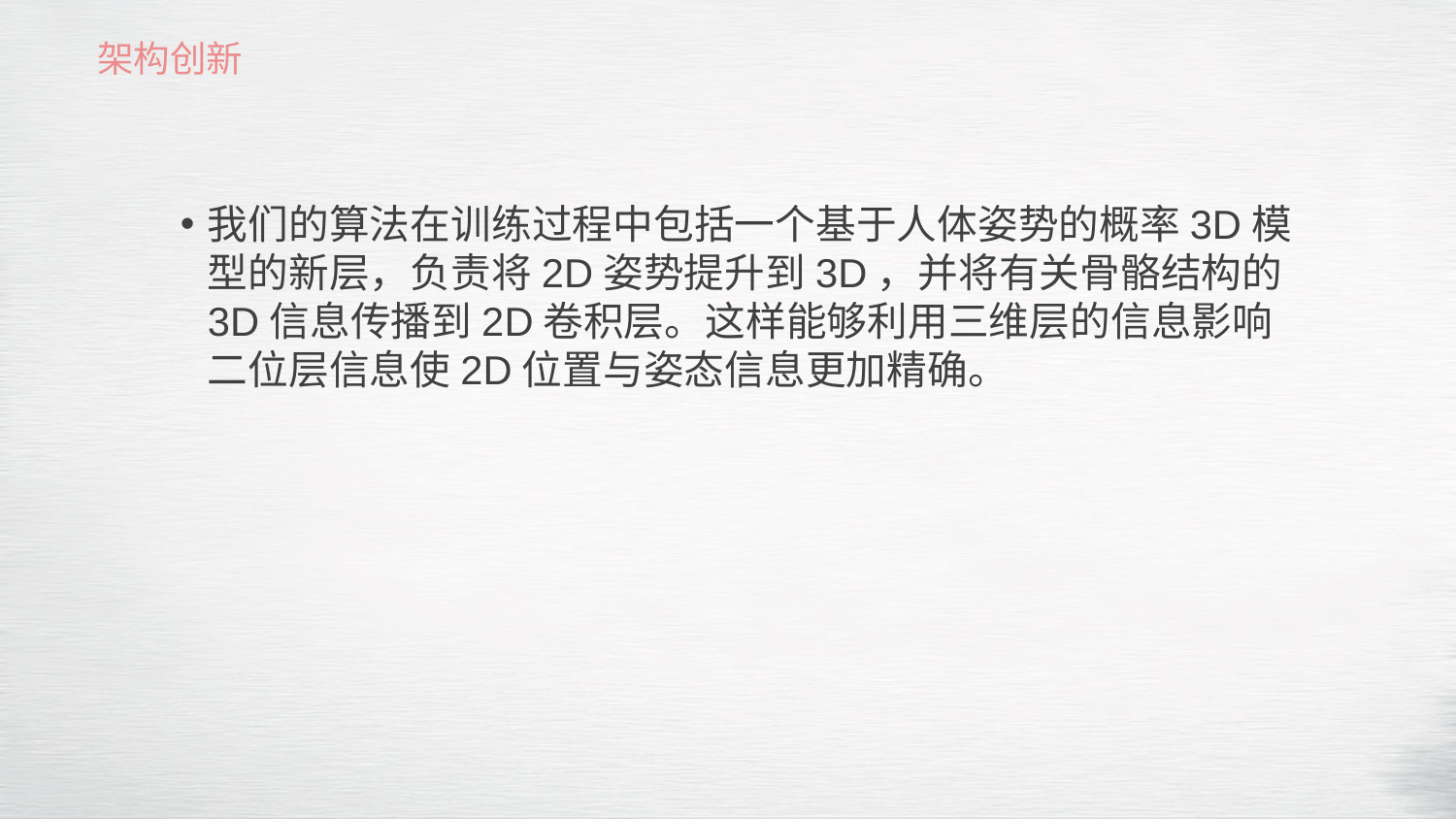

架构创新
我们的算法在训练过程中包括一个基于人体姿势的概率3D模型的新层，负责将2D姿势提升到3D，并将有关骨骼结构的3D信息传播到2D卷积层。这样能够利用三维层的信息影响二位层信息使2D位置与姿态信息更加精确。